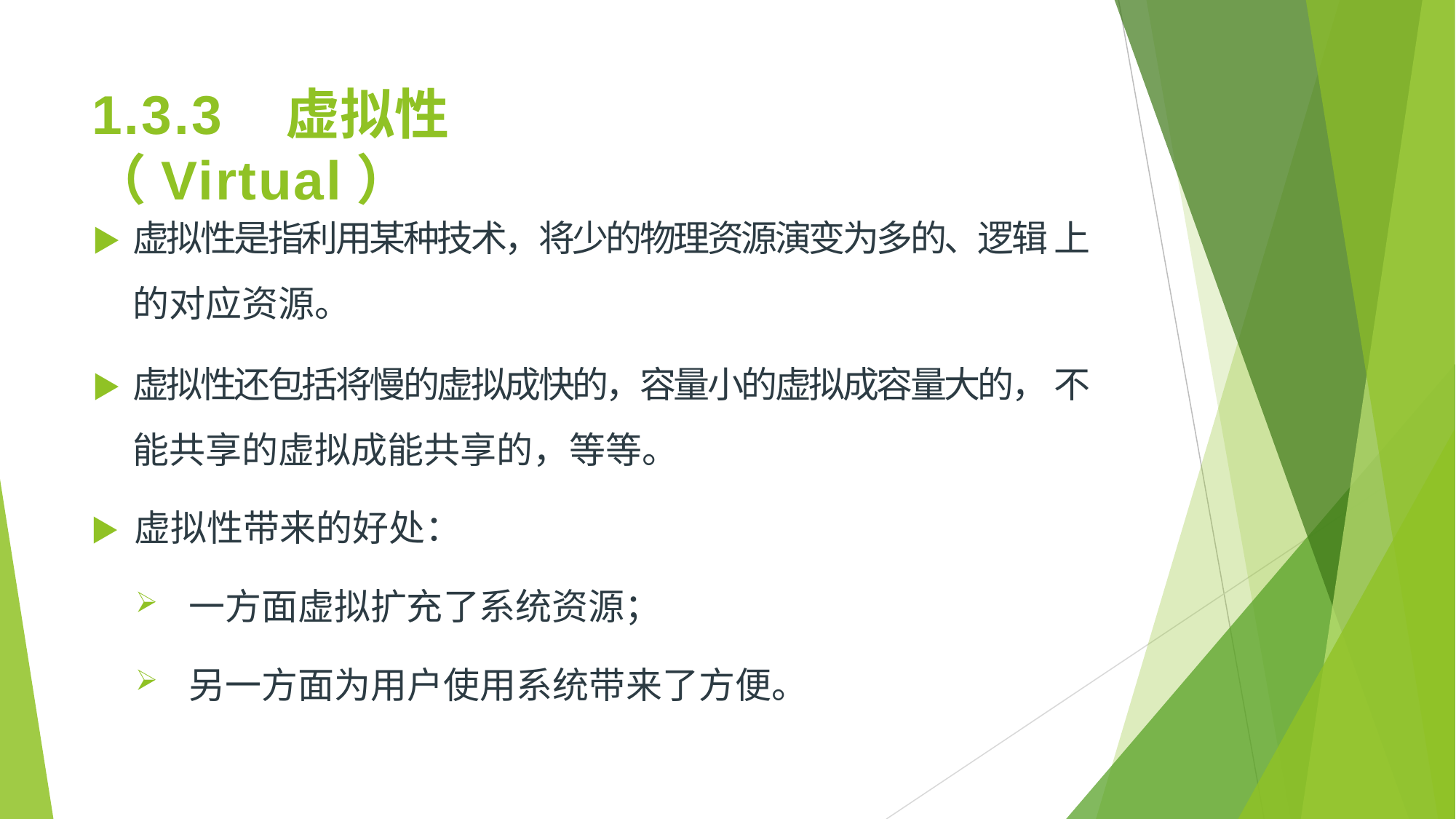

# 1.3.3	虚拟性（Virtual）
▶	虚拟性是指利用某种技术，将少的物理资源演变为多的、逻辑 上的对应资源。
▶	虚拟性还包括将慢的虚拟成快的，容量小的虚拟成容量大的， 不能共享的虚拟成能共享的，等等。

▶	虚拟性带来的好处：

一方面虚拟扩充了系统资源；

另一方面为用户使用系统带来了方便。